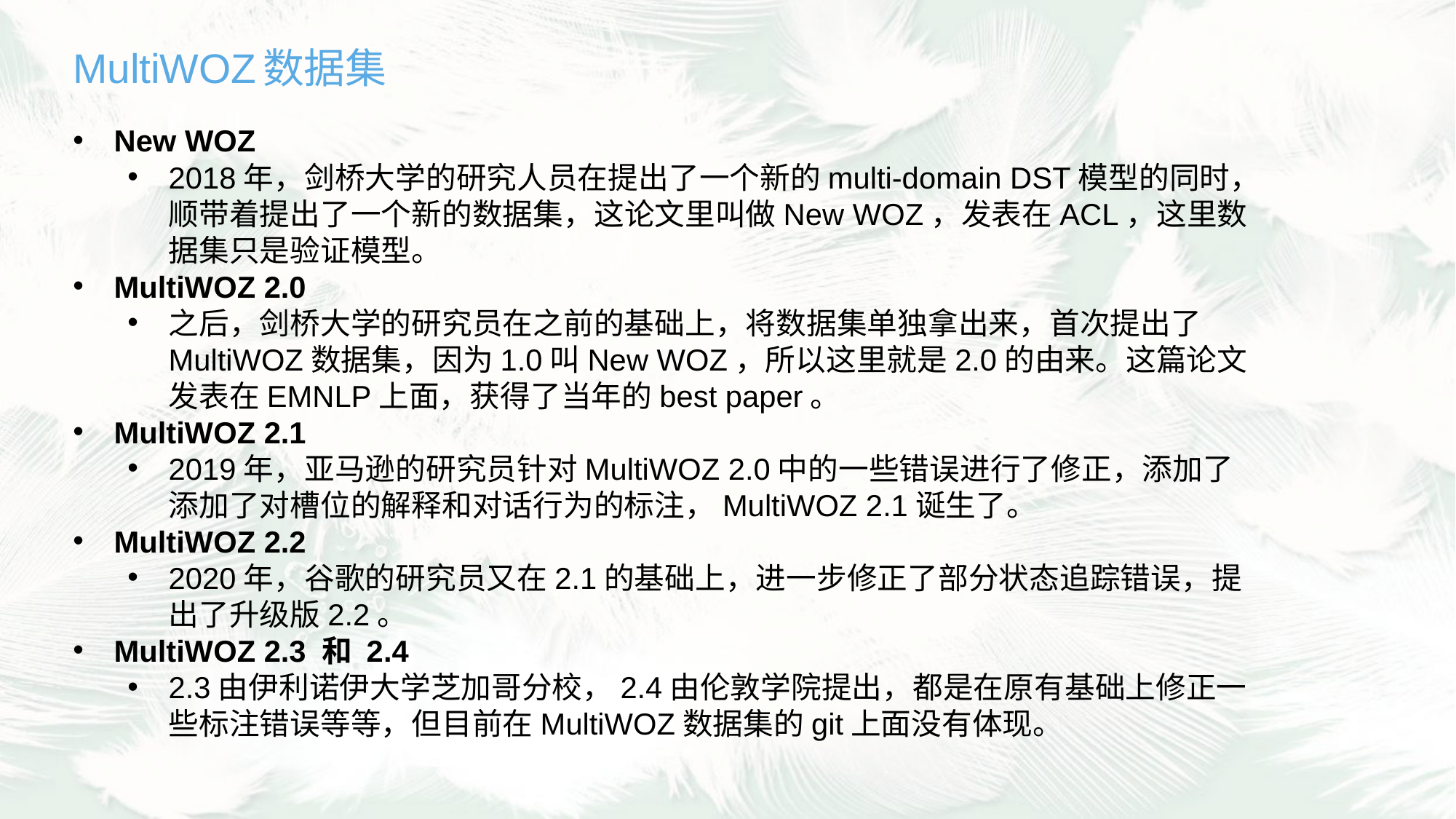

MultiWOZ数据集
New WOZ
2018年，剑桥大学的研究人员在提出了一个新的multi-domain DST模型的同时，顺带着提出了一个新的数据集，这论文里叫做New WOZ，发表在ACL，这里数据集只是验证模型。
MultiWOZ 2.0
之后，剑桥大学的研究员在之前的基础上，将数据集单独拿出来，首次提出了MultiWOZ数据集，因为1.0叫New WOZ，所以这里就是2.0的由来。这篇论文发表在EMNLP上面，获得了当年的best paper。
MultiWOZ 2.1
2019年，亚马逊的研究员针对MultiWOZ 2.0中的一些错误进行了修正，添加了添加了对槽位的解释和对话行为的标注，MultiWOZ 2.1诞生了。
MultiWOZ 2.2
2020年，谷歌的研究员又在2.1的基础上，进一步修正了部分状态追踪错误，提出了升级版2.2。
MultiWOZ 2.3 和 2.4
2.3由伊利诺伊大学芝加哥分校，2.4由伦敦学院提出，都是在原有基础上修正一些标注错误等等，但目前在MultiWOZ数据集的git上面没有体现。